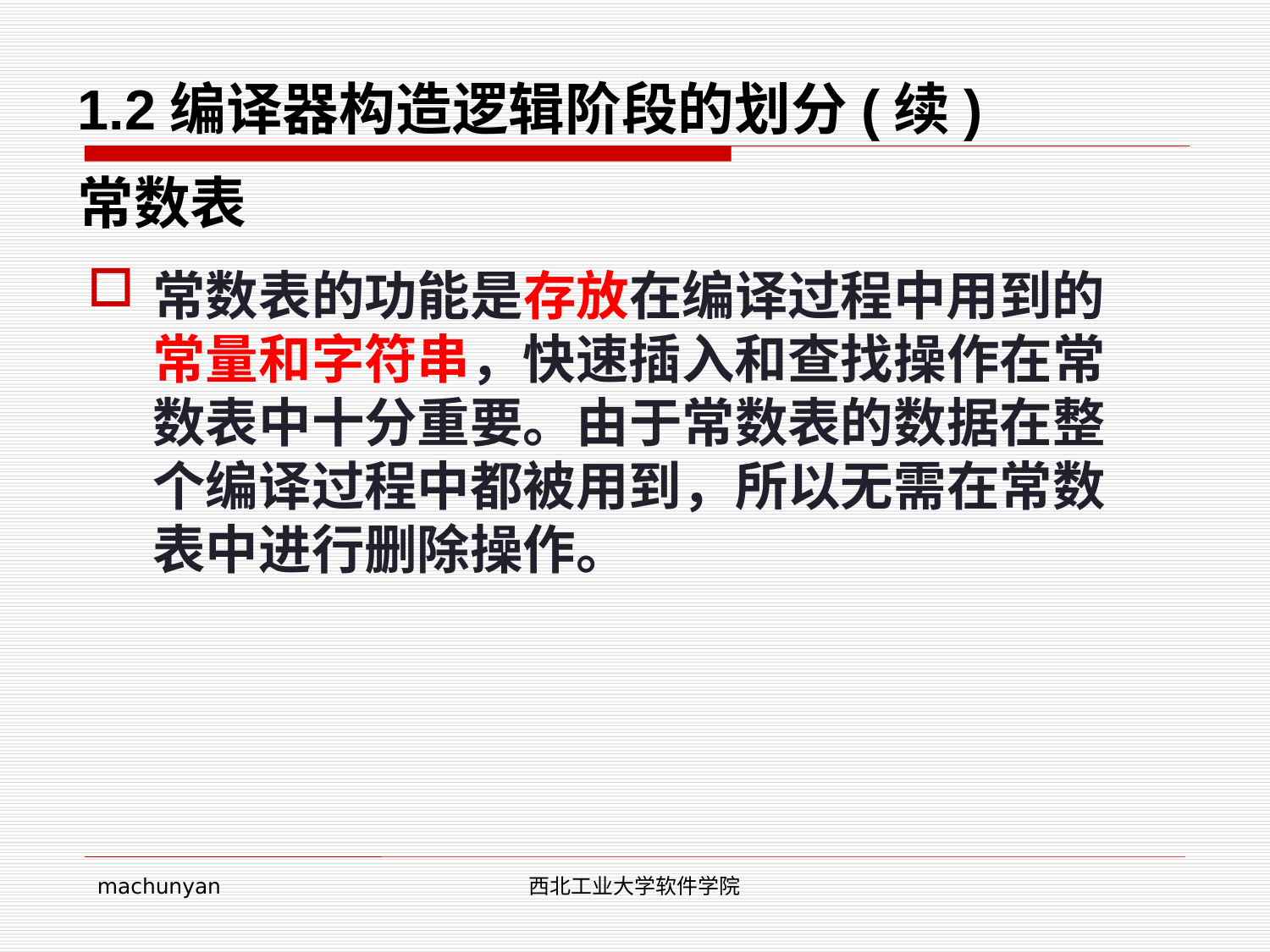

1.2编译器构造逻辑阶段的划分(续)
# 常数表
常数表的功能是存放在编译过程中用到的常量和字符串，快速插入和查找操作在常数表中十分重要。由于常数表的数据在整个编译过程中都被用到，所以无需在常数表中进行删除操作。
machunyan
西北工业大学软件学院
33